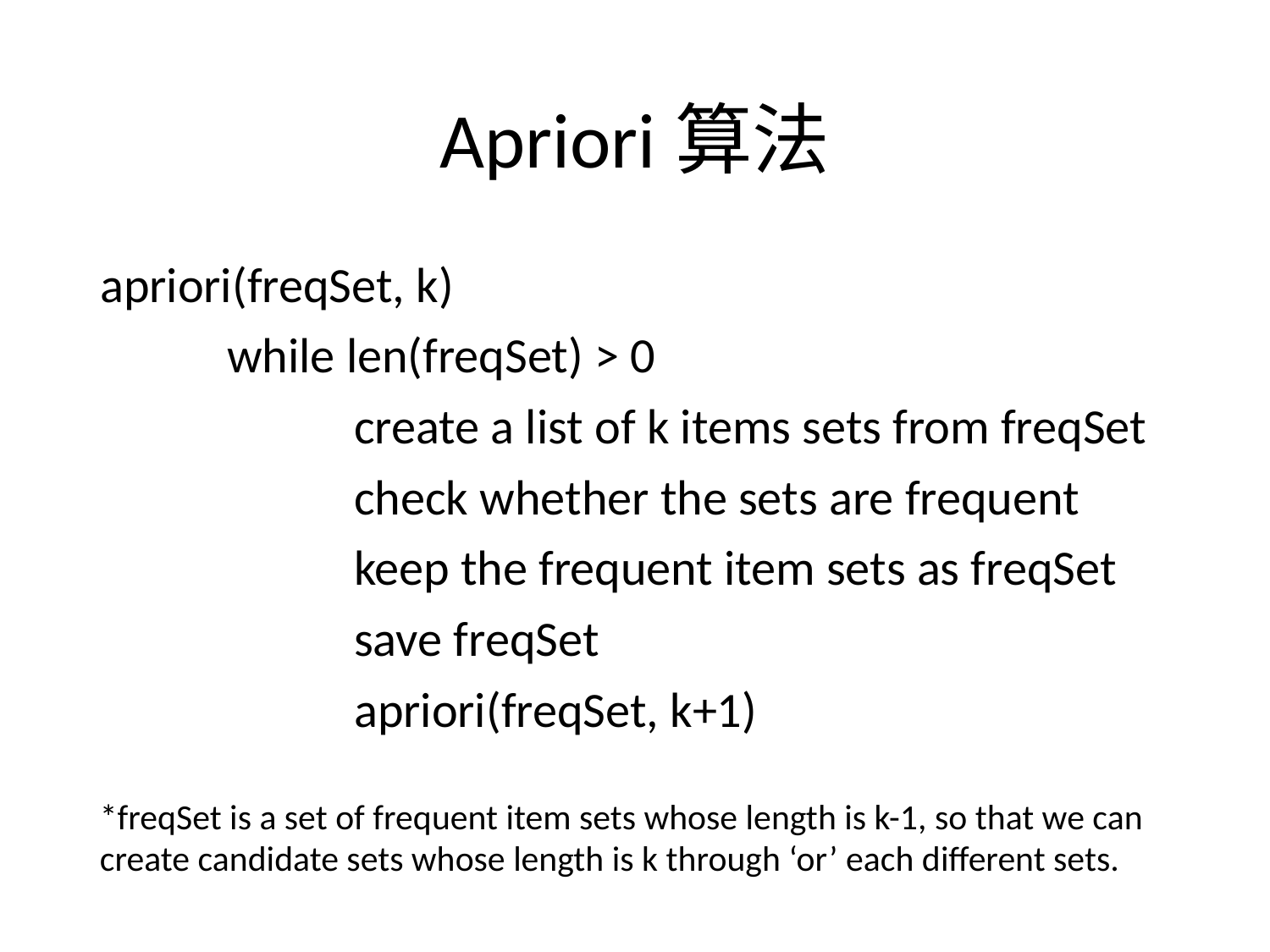

# Apriori算法
apriori(freqSet, k)
	while len(freqSet) > 0
		create a list of k items sets from freqSet
		check whether the sets are frequent
		keep the frequent item sets as freqSet
		save freqSet
		apriori(freqSet, k+1)
*freqSet is a set of frequent item sets whose length is k-1, so that we can create candidate sets whose length is k through ‘or’ each different sets.